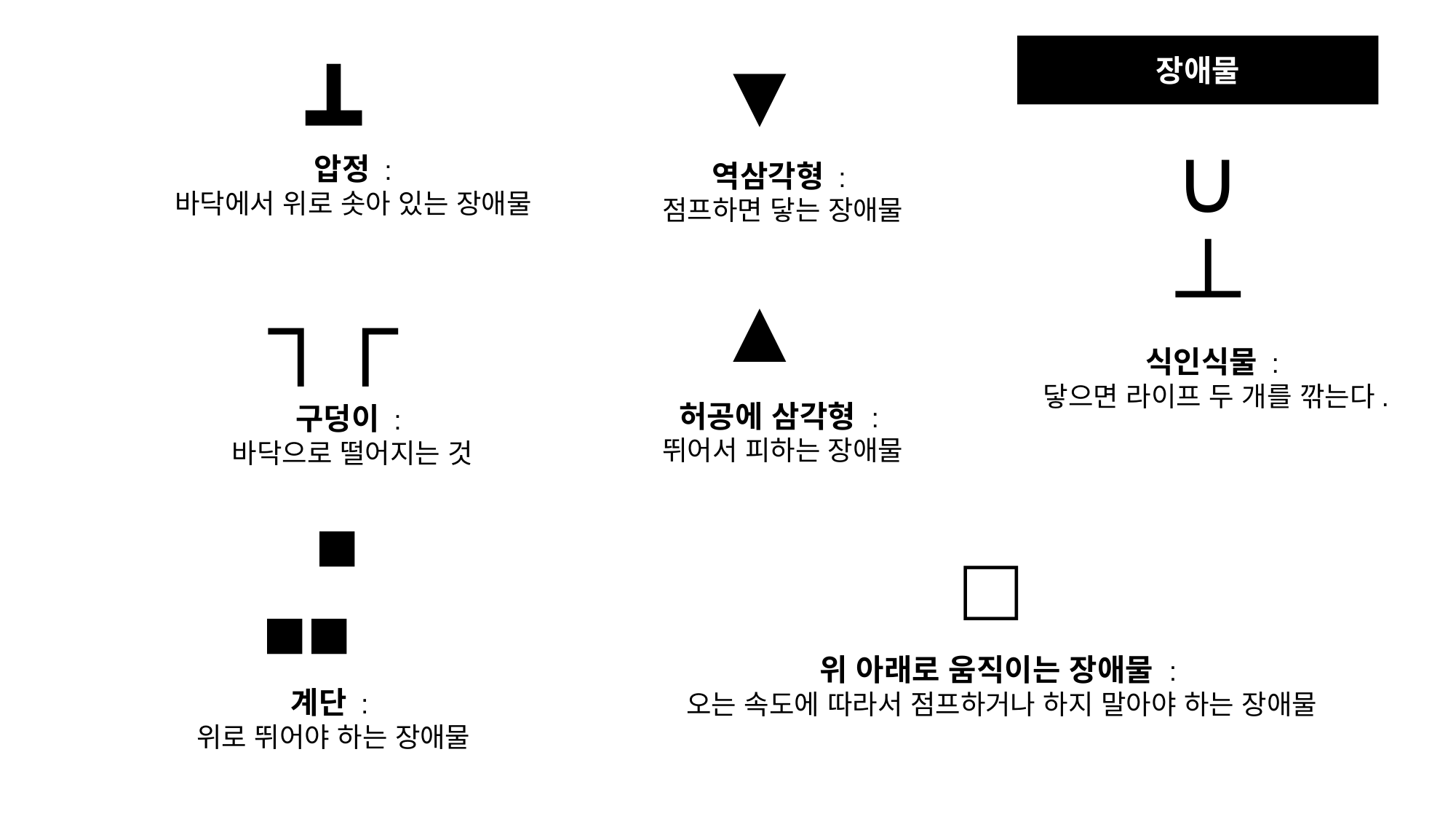

▼
장애물
┻
∪
┴
압정 :
바닥에서 위로 솟아 있는 장애물
역삼각형 :
점프하면 닿는 장애물
┐┌
▲
식인식물 :
닿으면 라이프 두 개를 깎는다.
허공에 삼각형 :
뛰어서 피하는 장애물
구덩이 :
바닥으로 떨어지는 것
   ■
■■
□
위 아래로 움직이는 장애물 :
오는 속도에 따라서 점프하거나 하지 말아야 하는 장애물
계단 :
위로 뛰어야 하는 장애물